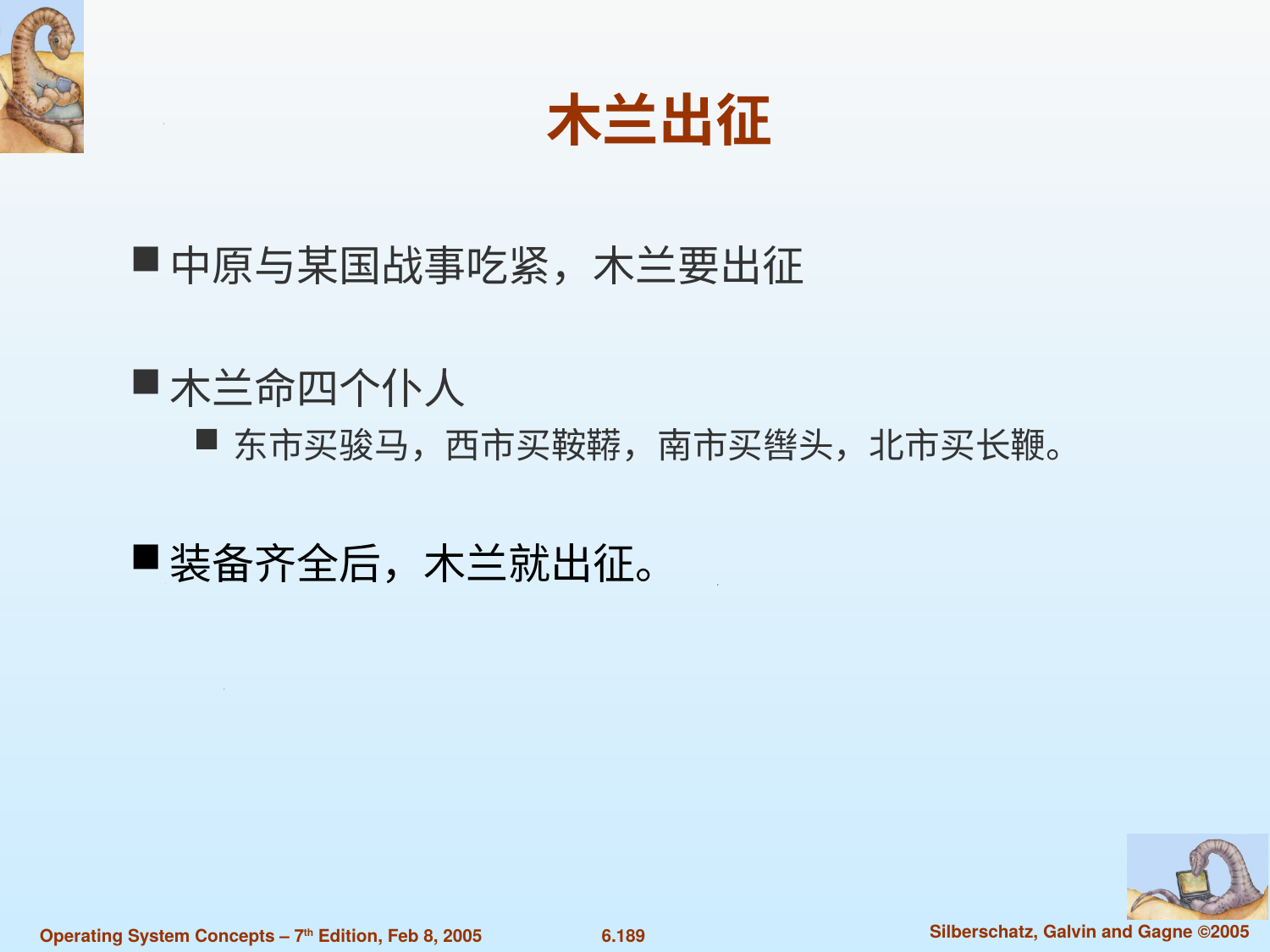

木兰出征
中原与某国战事吃紧，木兰要出征

木兰命四个仆人
东市买骏马，西市买鞍鞯，南市买辔头，北市买长鞭。

装备齐全后，木兰就出征。